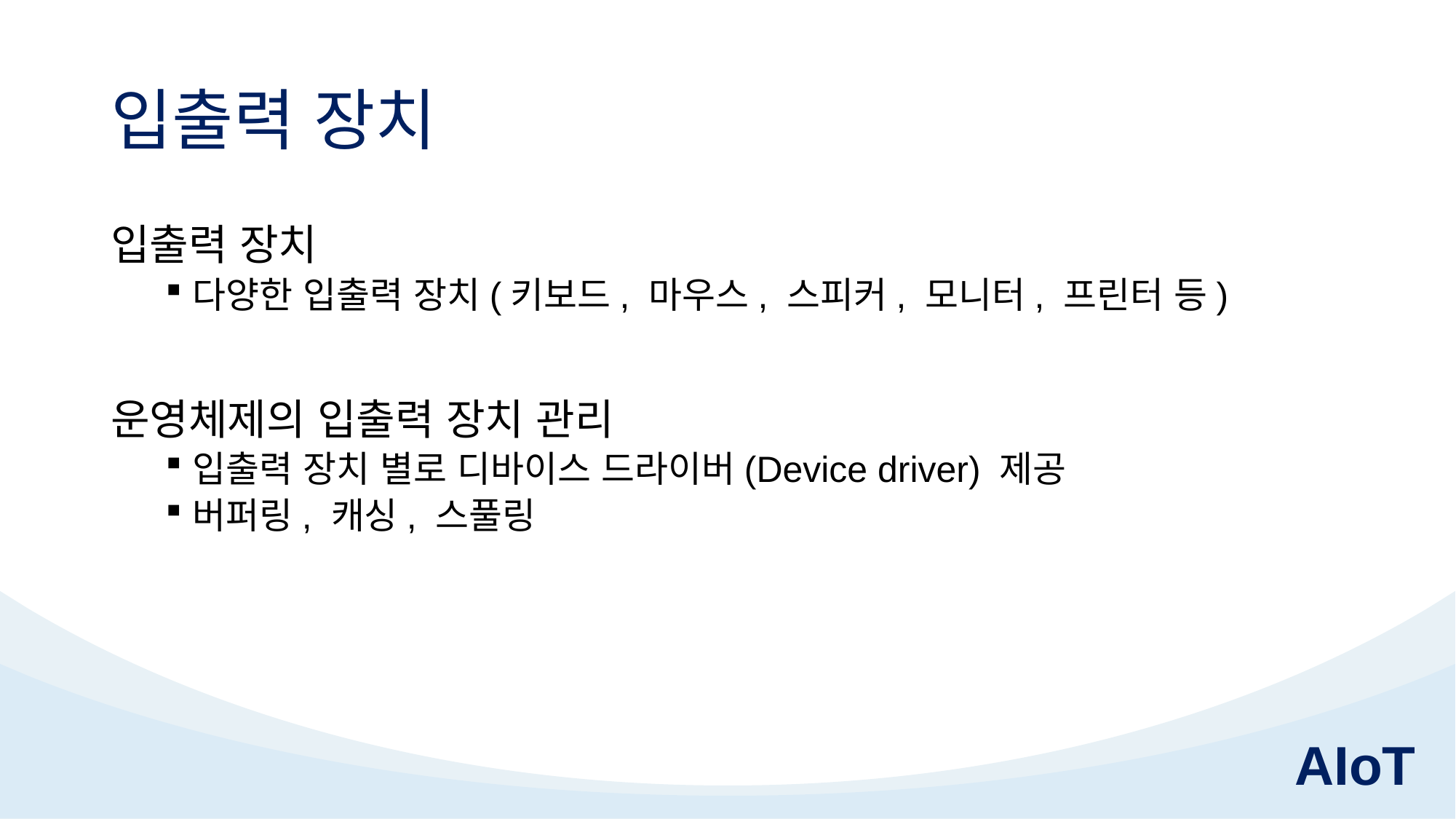

# 입출력 장치
입출력 장치
다양한 입출력 장치(키보드, 마우스, 스피커, 모니터, 프린터 등)

운영체제의 입출력 장치 관리
입출력 장치 별로 디바이스 드라이버(Device driver) 제공
버퍼링, 캐싱, 스풀링